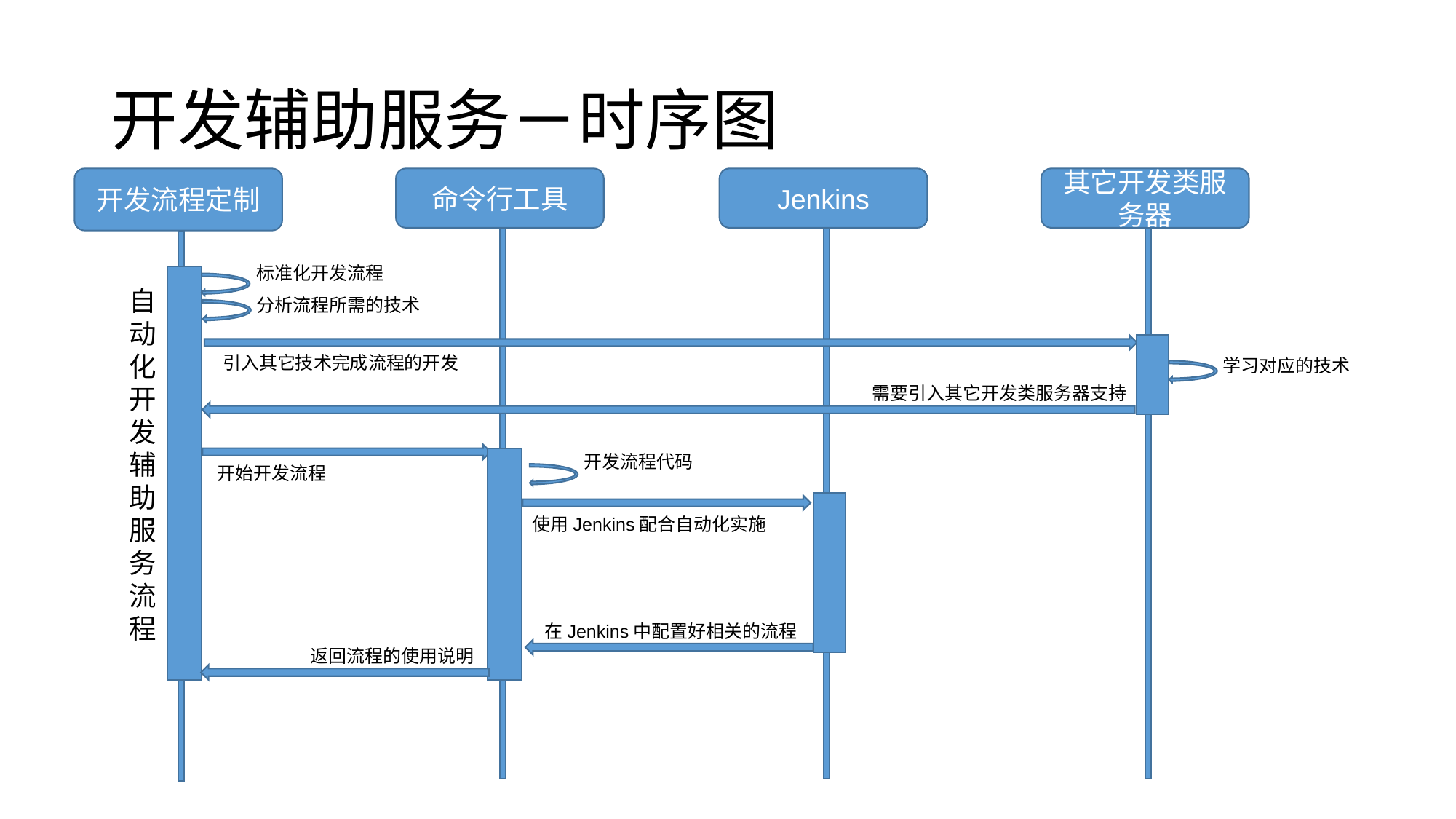

# 开发辅助服务－时序图
开发流程定制
命令行工具
Jenkins
其它开发类服务器

标准化开发流程

自动化开发辅助服务流程
分析流程所需的技术

引入其它技术完成流程的开发
学习对应的技术
需要引入其它开发类服务器支持

开发流程代码

开始开发流程

使用Jenkins配合自动化实施
在Jenkins中配置好相关的流程
返回流程的使用说明